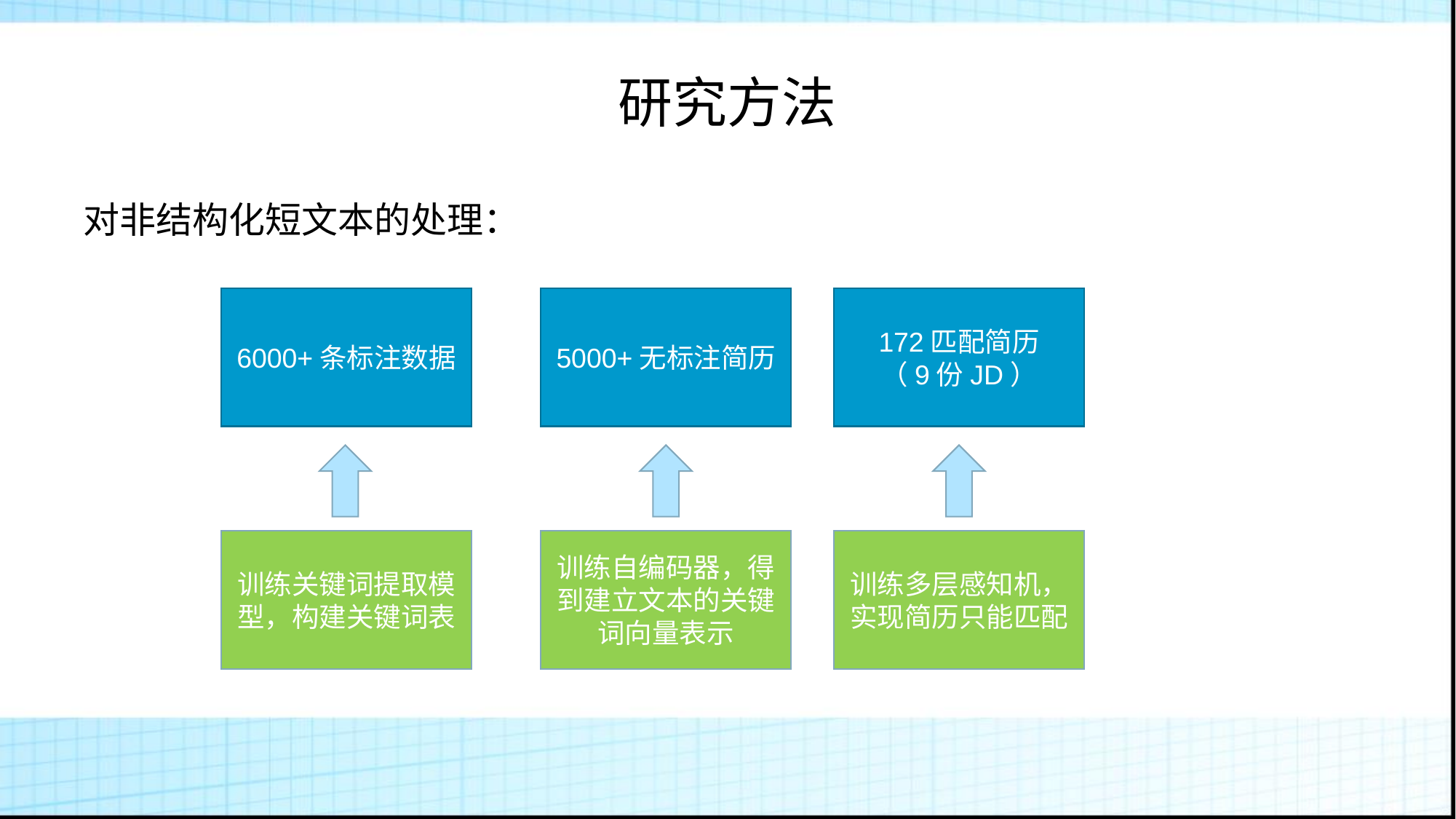

# 研究方法
对非结构化短文本的处理：

6000+条标注数据
5000+无标注简历
172匹配简历
（9份JD）

训练关键词提取模型，构建关键词表
训练自编码器，得到建立文本的关键词向量表示
训练多层感知机，实现简历只能匹配